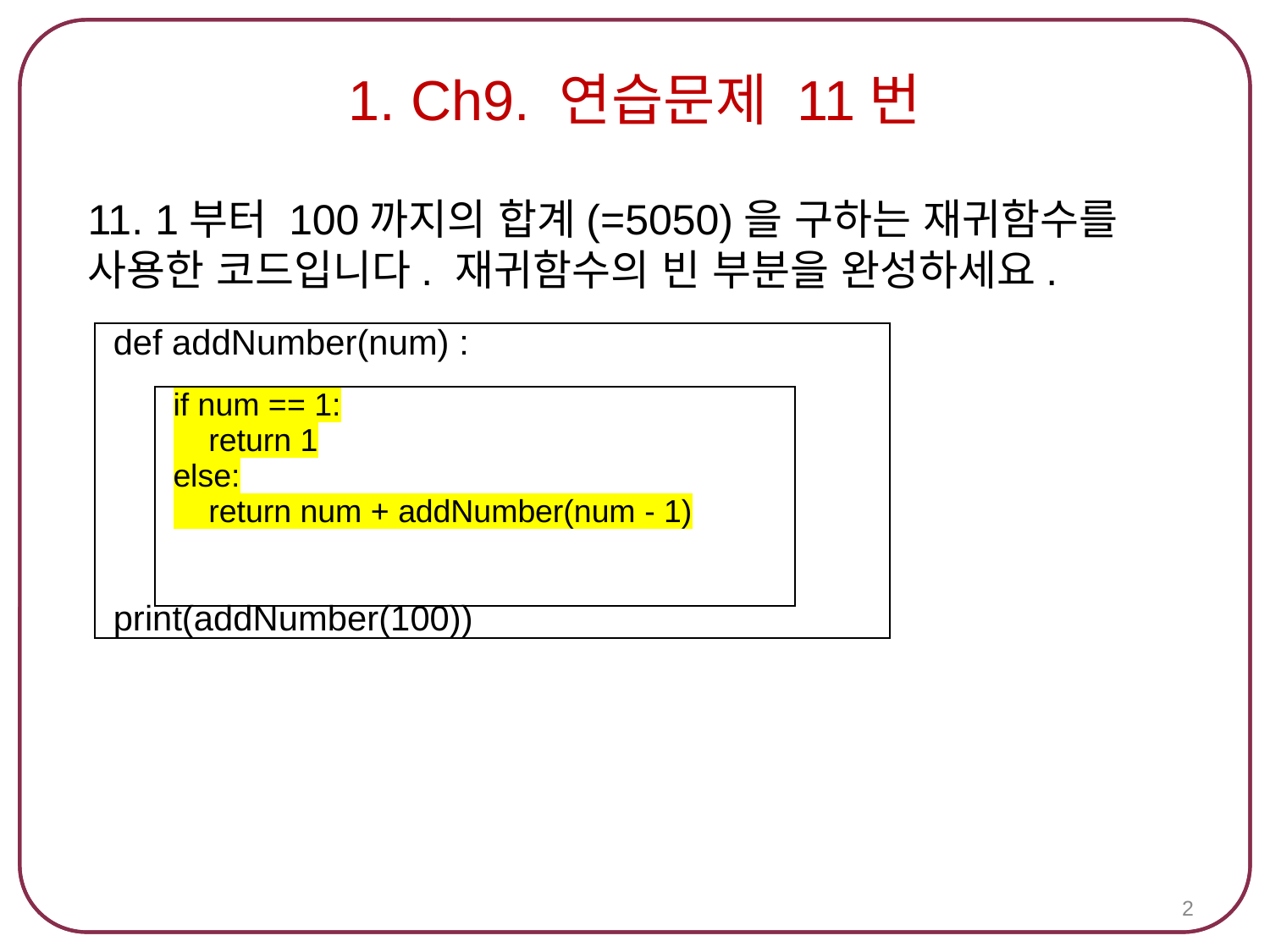

# 1. Ch9. 연습문제 11번
11. 1부터 100까지의 합계(=5050)을 구하는 재귀함수를 사용한 코드입니다. 재귀함수의 빈 부분을 완성하세요.

| def addNumber(num) : print(addNumber(100)) |
| --- |
| if num == 1: return 1 else: return num + addNumber(num - 1) |
| --- |
2